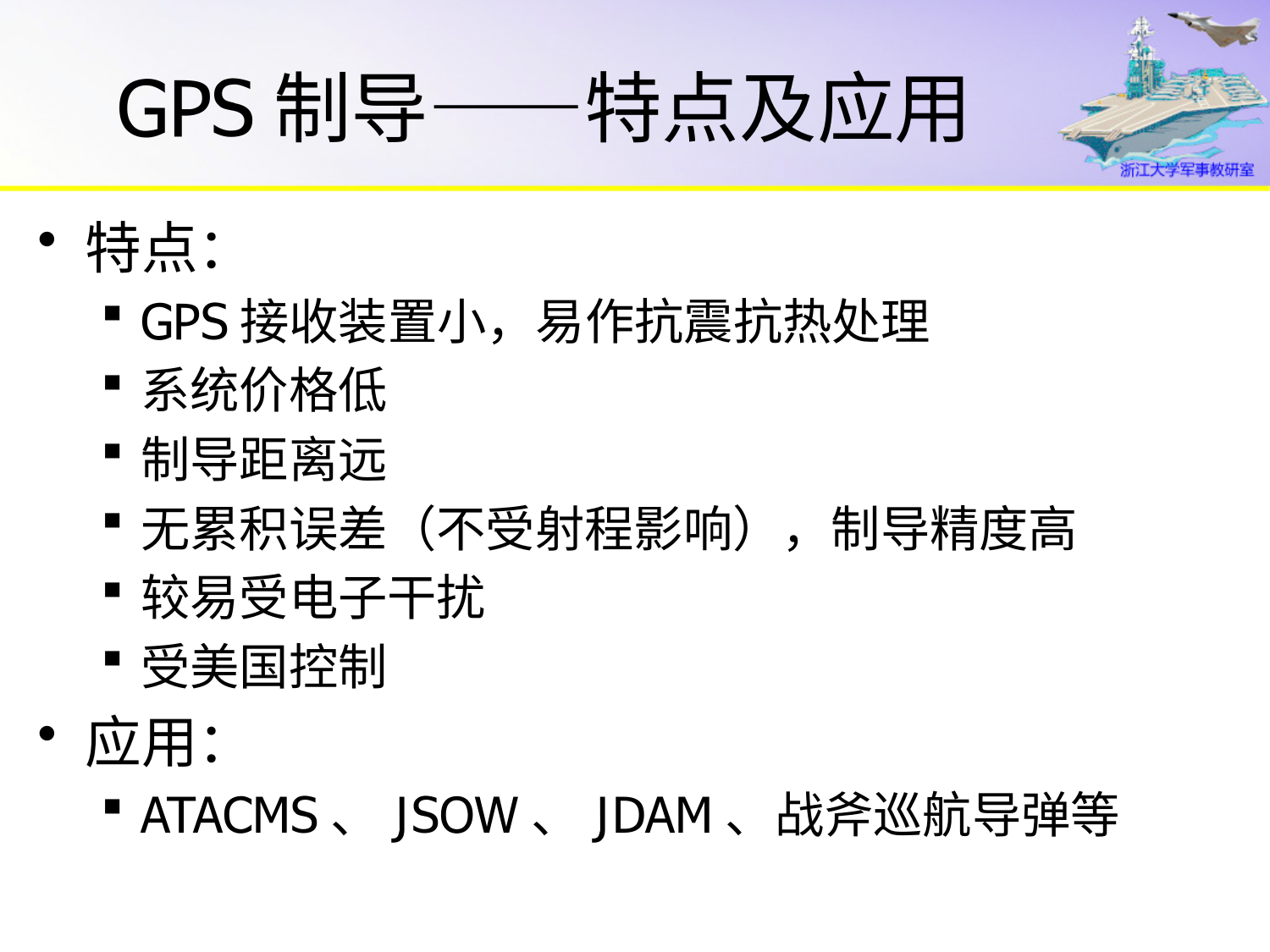

# GPS制导——特点及应用
特点：
GPS接收装置小，易作抗震抗热处理
系统价格低
制导距离远
无累积误差（不受射程影响），制导精度高
较易受电子干扰
受美国控制
应用：
ATACMS、JSOW、JDAM、战斧巡航导弹等